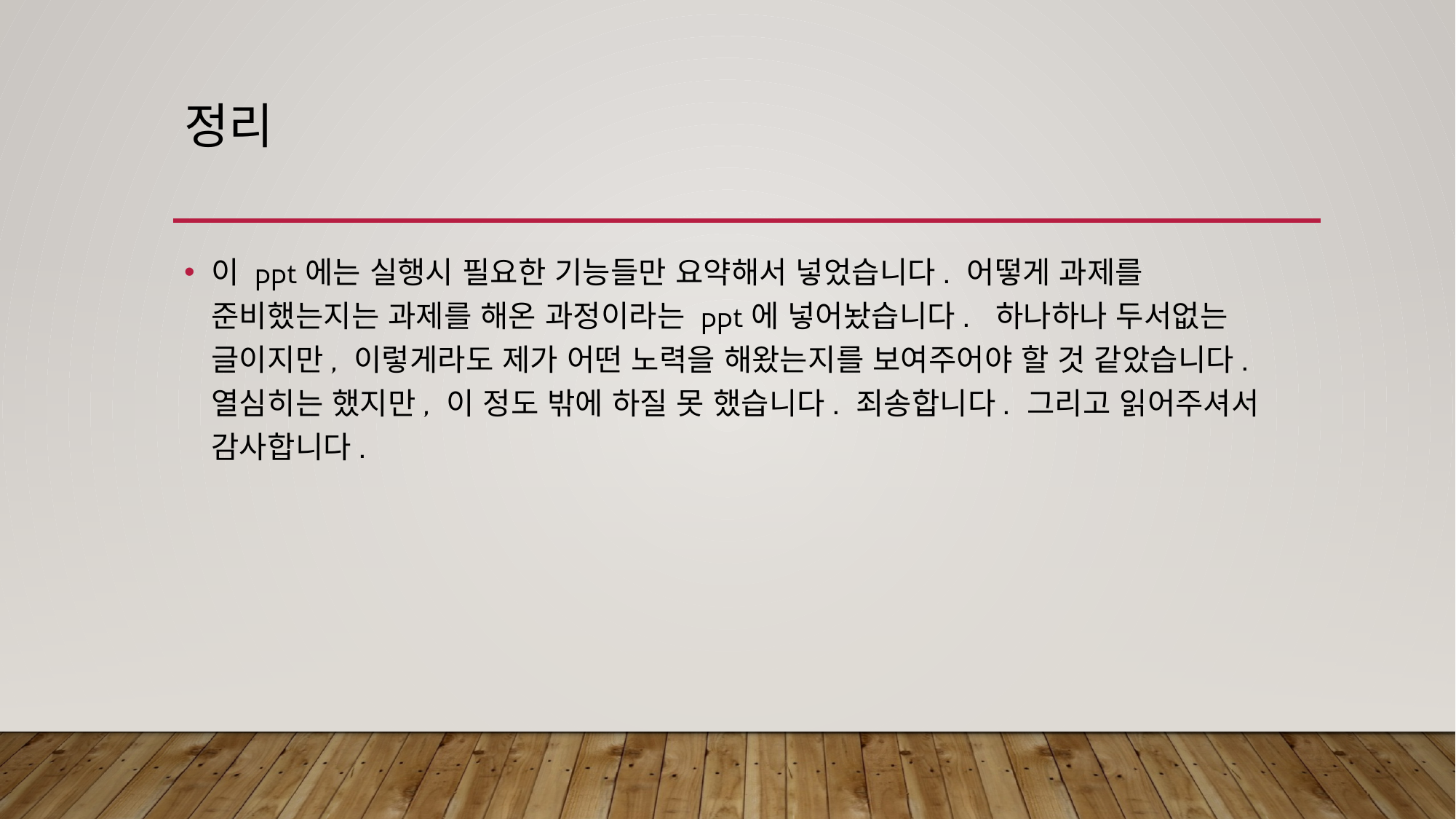

# 정리
이 ppt에는 실행시 필요한 기능들만 요약해서 넣었습니다. 어떻게 과제를 준비했는지는 과제를 해온 과정이라는 ppt에 넣어놨습니다.  하나하나 두서없는 글이지만, 이렇게라도 제가 어떤 노력을 해왔는지를 보여주어야 할 것 같았습니다. 열심히는 했지만, 이 정도 밖에 하질 못 했습니다. 죄송합니다. 그리고 읽어주셔서 감사합니다.